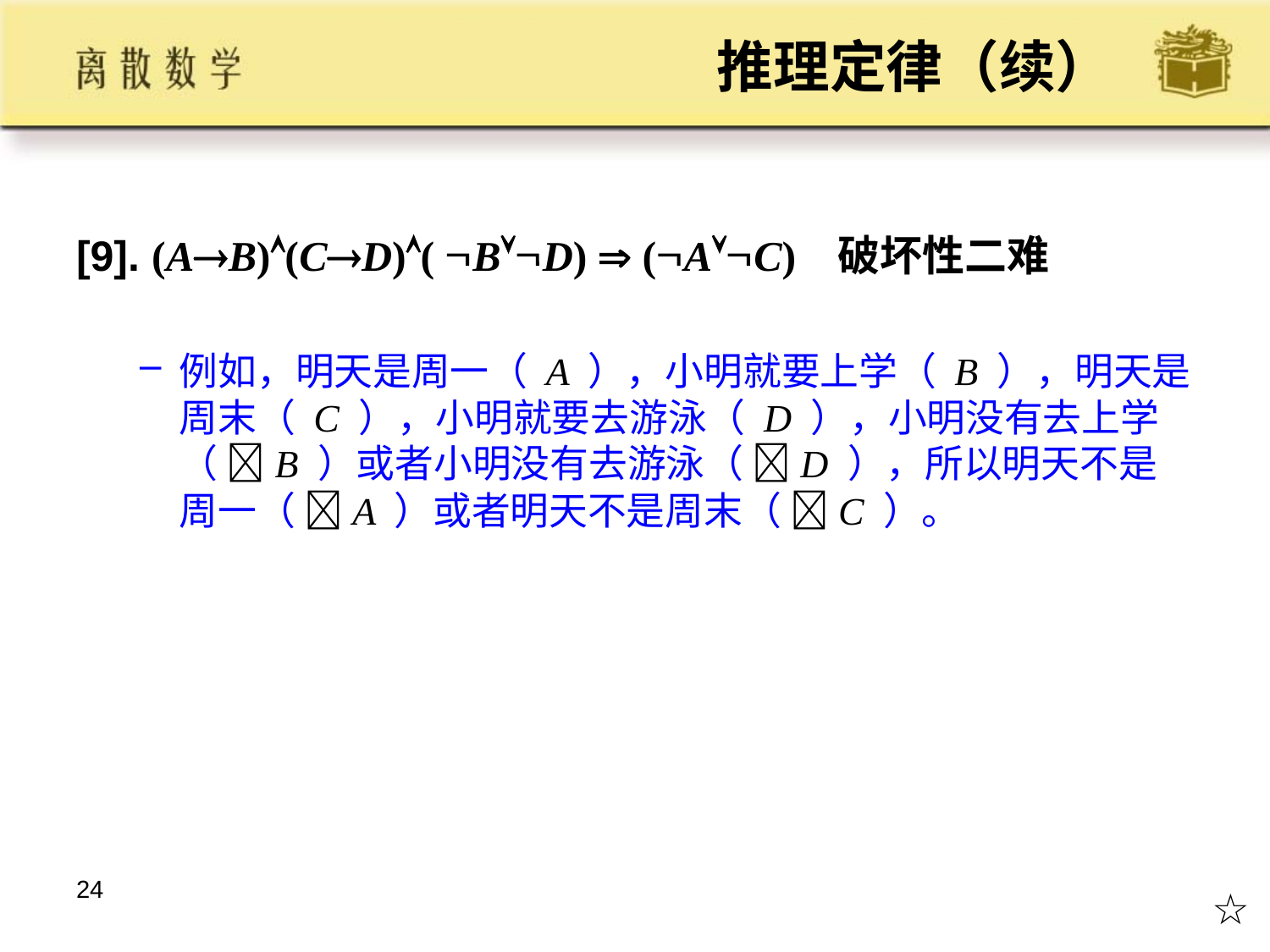

# 推理定律（续）
[9]. (A→B)∧(C→D)∧( ¬B∨¬D) ⇒ (¬A∨¬C)   破坏性二难

例如，明天是周一（ A ），小明就要上学（ B ），明天是周末（ C ），小明就要去游泳（ D ），小明没有去上学（ ¬B ）或者小明没有去游泳（ ¬D ），所以明天不是周一（ ¬A ）或者明天不是周末（ ¬C ）。
24
☆